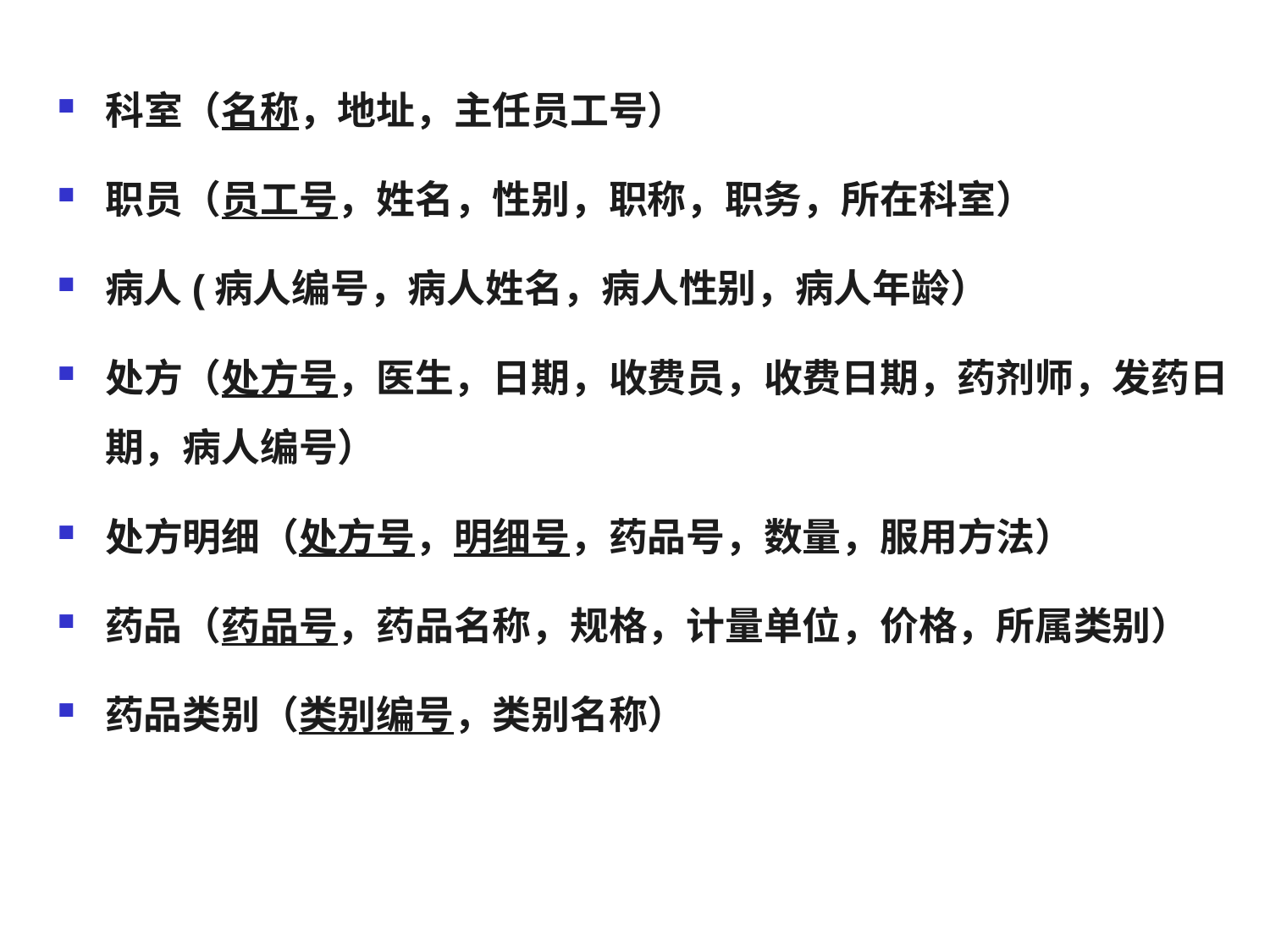

科室（名称，地址，主任员工号）
职员（员工号，姓名，性别，职称，职务，所在科室）
病人(病人编号，病人姓名，病人性别，病人年龄）
处方（处方号，医生，日期，收费员，收费日期，药剂师，发药日期，病人编号）
处方明细（处方号，明细号，药品号，数量，服用方法）
药品（药品号，药品名称，规格，计量单位，价格，所属类别）
药品类别（类别编号，类别名称）